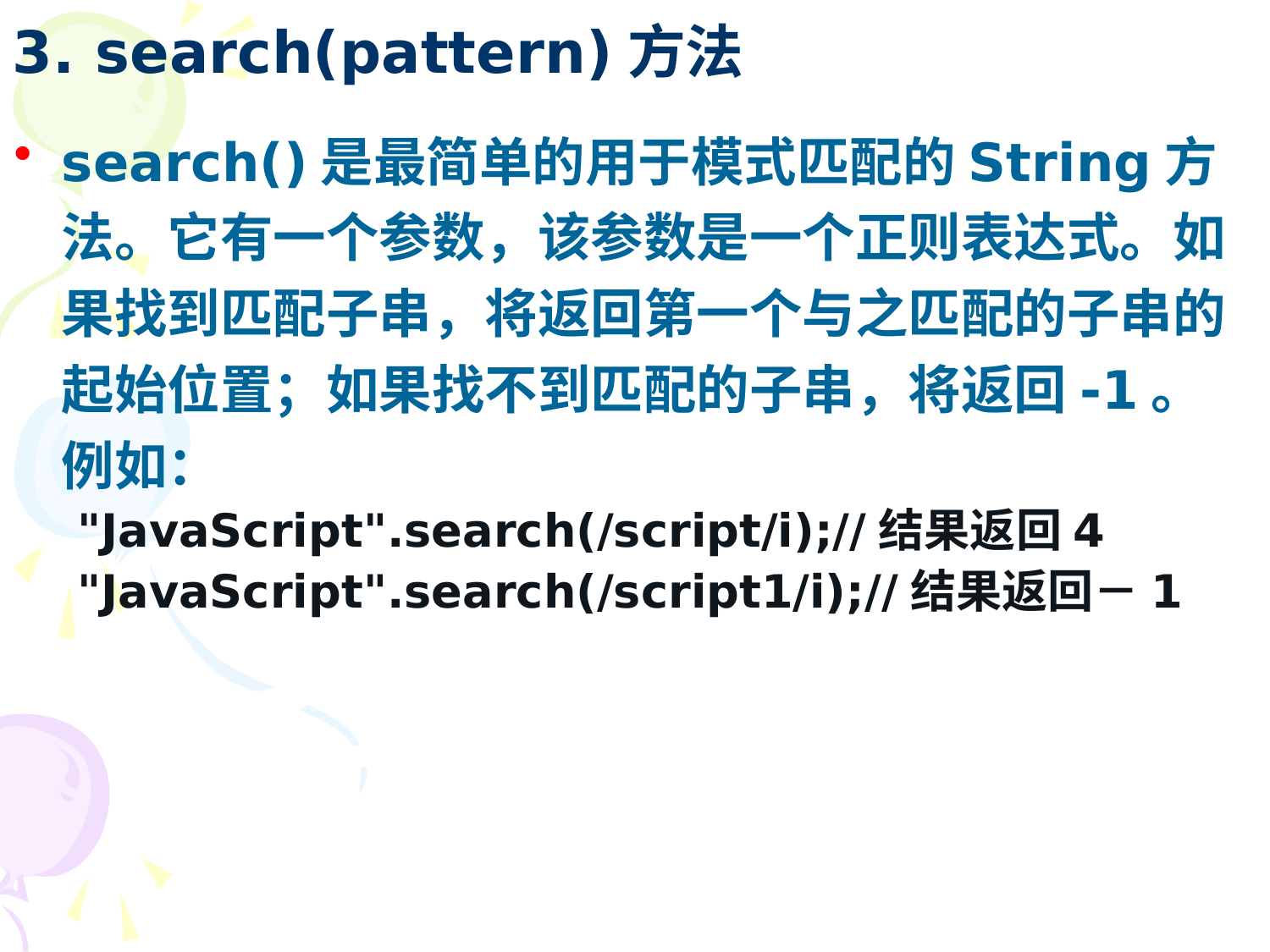

# 3. search(pattern)方法
search()是最简单的用于模式匹配的String方法。它有一个参数，该参数是一个正则表达式。如果找到匹配子串，将返回第一个与之匹配的子串的起始位置；如果找不到匹配的子串，将返回-1。例如：
"JavaScript".search(/script/i);//结果返回4
"JavaScript".search(/script1/i);//结果返回－1